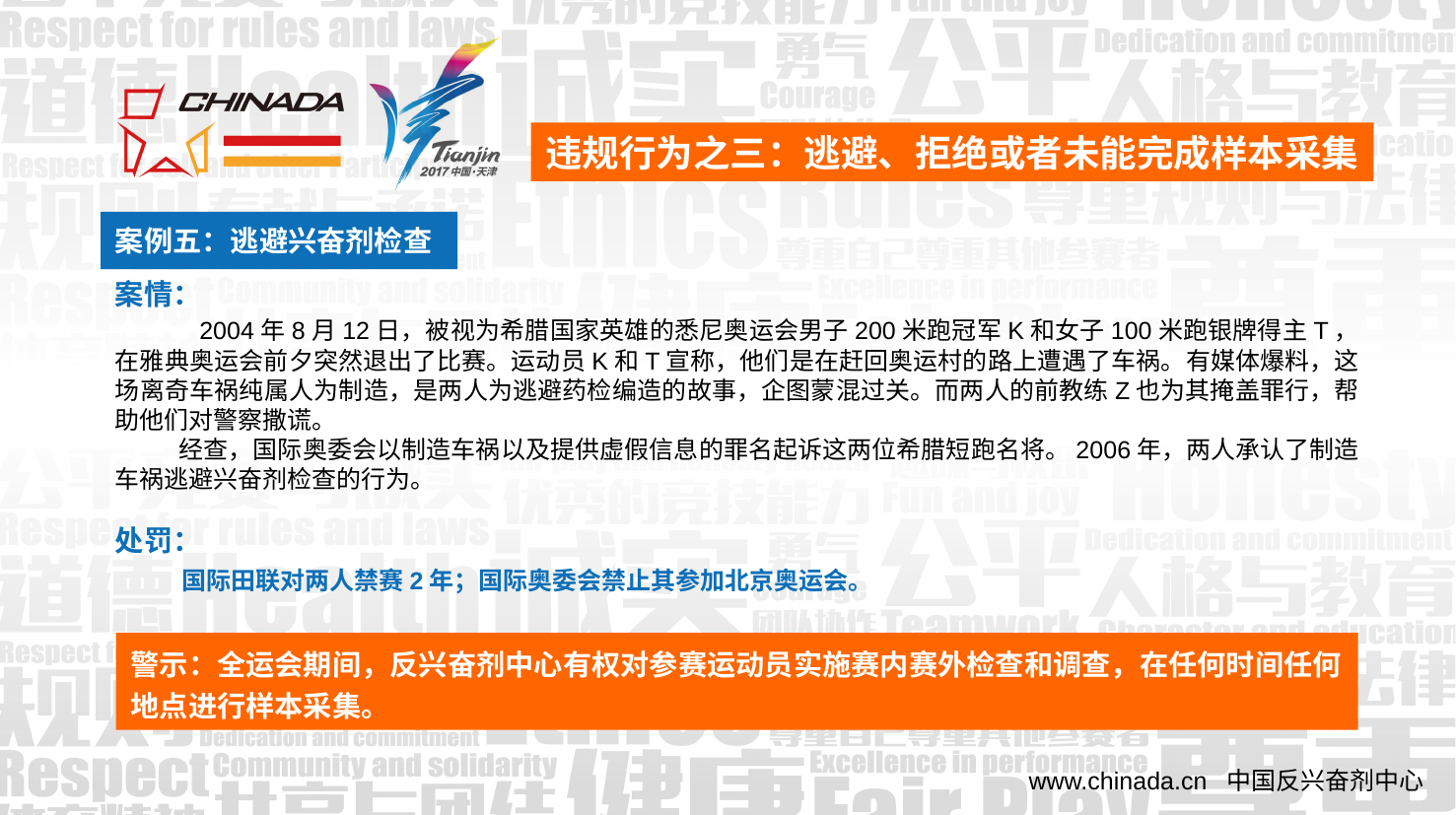

违规行为之三：逃避、拒绝或者未能完成样本采集
案例五：逃避兴奋剂检查
案情：
          2004年8月12日，被视为希腊国家英雄的悉尼奥运会男子200米跑冠军K和女子100米跑银牌得主T，在雅典奥运会前夕突然退出了比赛。运动员K和T宣称，他们是在赶回奥运村的路上遭遇了车祸。有媒体爆料，这场离奇车祸纯属人为制造，是两人为逃避药检编造的故事，企图蒙混过关。而两人的前教练Z也为其掩盖罪行，帮助他们对警察撒谎。
          经查，国际奥委会以制造车祸以及提供虚假信息的罪名起诉这两位希腊短跑名将。2006年，两人承认了制造车祸逃避兴奋剂检查的行为。

处罚：
         国际田联对两人禁赛2年；国际奥委会禁止其参加北京奥运会。
警示：全运会期间，反兴奋剂中心有权对参赛运动员实施赛内赛外检查和调查，在任何时间任何地点进行样本采集。
www.chinada.cn  中国反兴奋剂中心